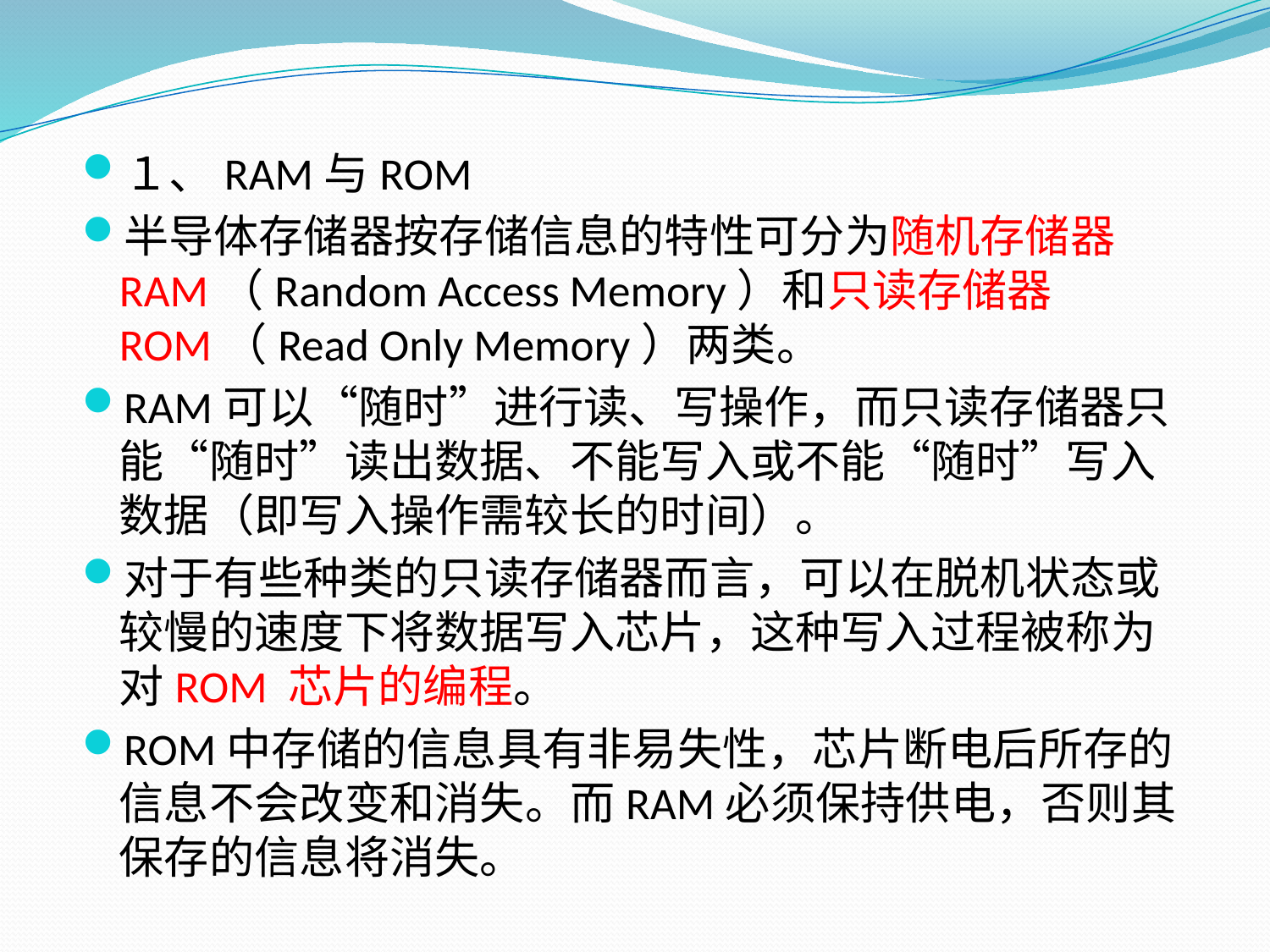

１、RAM与ROM
半导体存储器按存储信息的特性可分为随机存储器RAM（Random Access Memory）和只读存储器ROM（Read Only Memory）两类。
RAM可以“随时”进行读、写操作，而只读存储器只能“随时”读出数据、不能写入或不能“随时”写入数据（即写入操作需较长的时间）。
对于有些种类的只读存储器而言，可以在脱机状态或较慢的速度下将数据写入芯片，这种写入过程被称为对ROM 芯片的编程。
ROM中存储的信息具有非易失性，芯片断电后所存的信息不会改变和消失。而RAM必须保持供电，否则其保存的信息将消失。